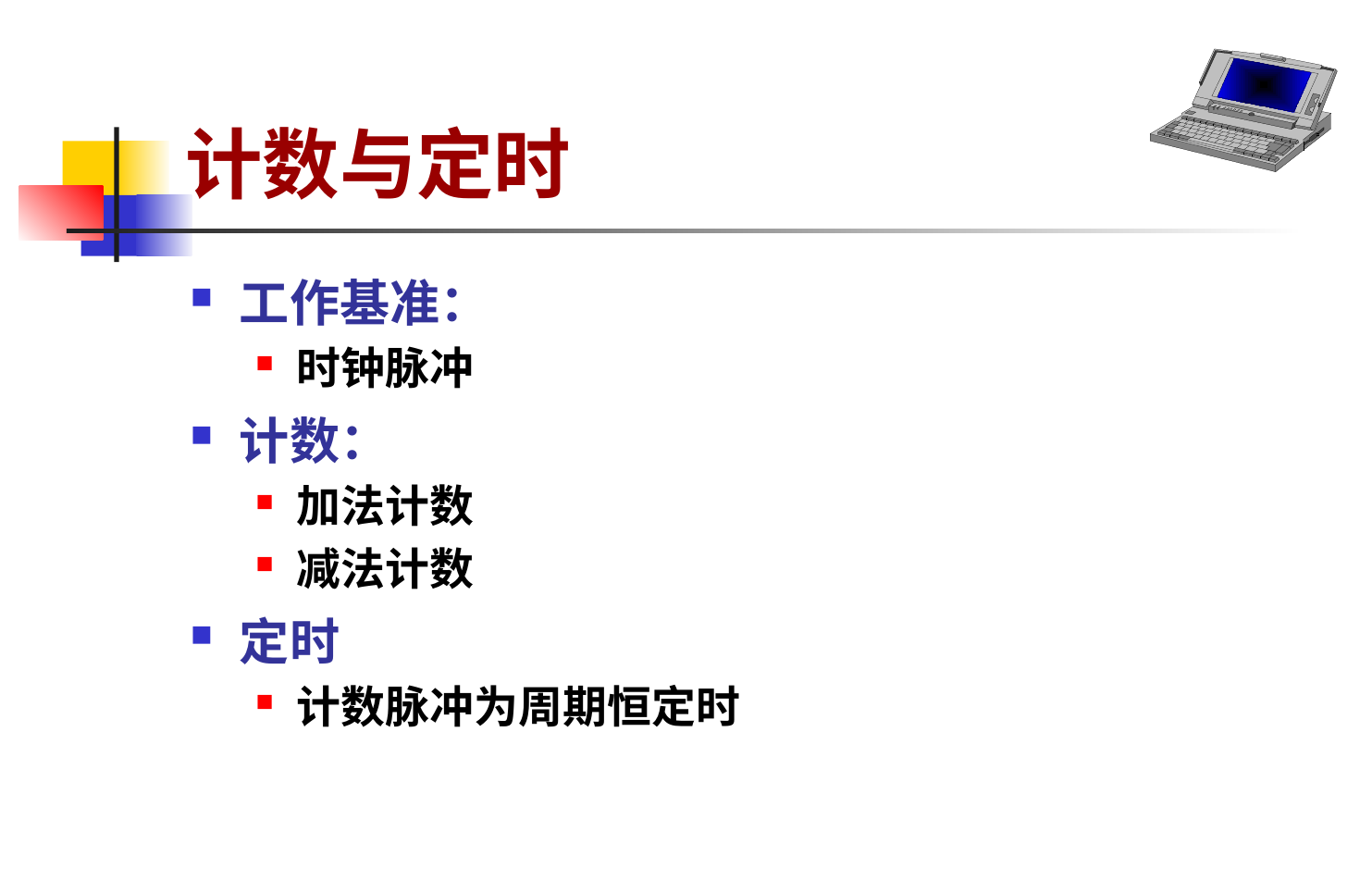

# 计数与定时
工作基准：
时钟脉冲
计数：
加法计数
减法计数
定时
计数脉冲为周期恒定时
6